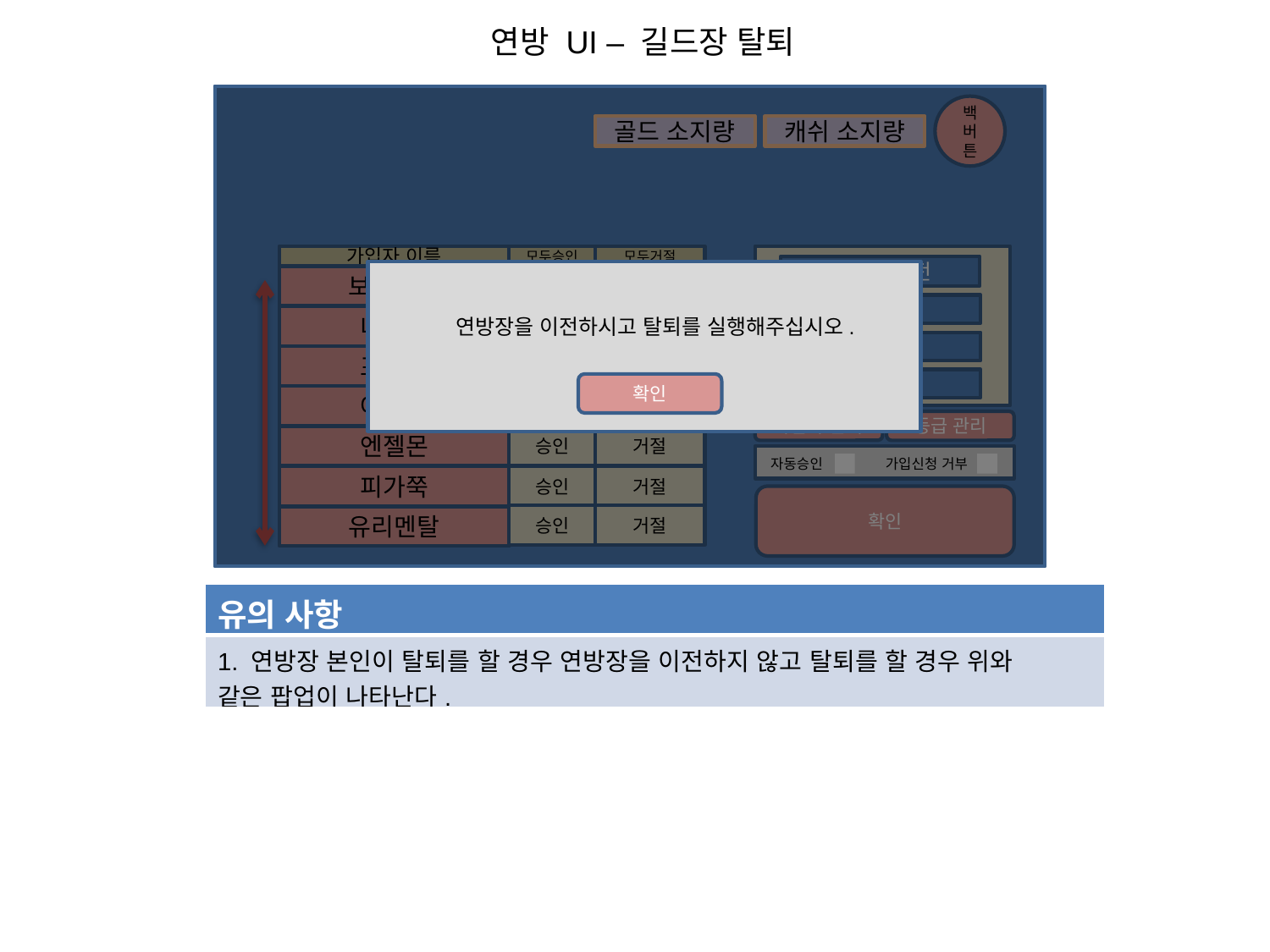

연방 UI – 길드장 탈퇴

백버튼
골드 소지량
캐쉬 소지량
가입자 이름
모두승인
모두거절
보노보노
승인
거절
너부리
승인
거절
승인
거절
포로리
아구몬
승인
거절
등급 관리
승인
거절
엔젤몬
승인
거절
피가쭉
확인
승인
거절
유리멘탈

불타는 성전
설립자
레이드 포인트
가입자 수
가입자 관리

자동승인
가입신청 거부

연방장을 이전하시고 탈퇴를 실행해주십시오.
확인
| 유의 사항 |
| --- |
| 1. 연방장 본인이 탈퇴를 할 경우 연방장을 이전하지 않고 탈퇴를 할 경우 위와 같은 팝업이 나타난다. |